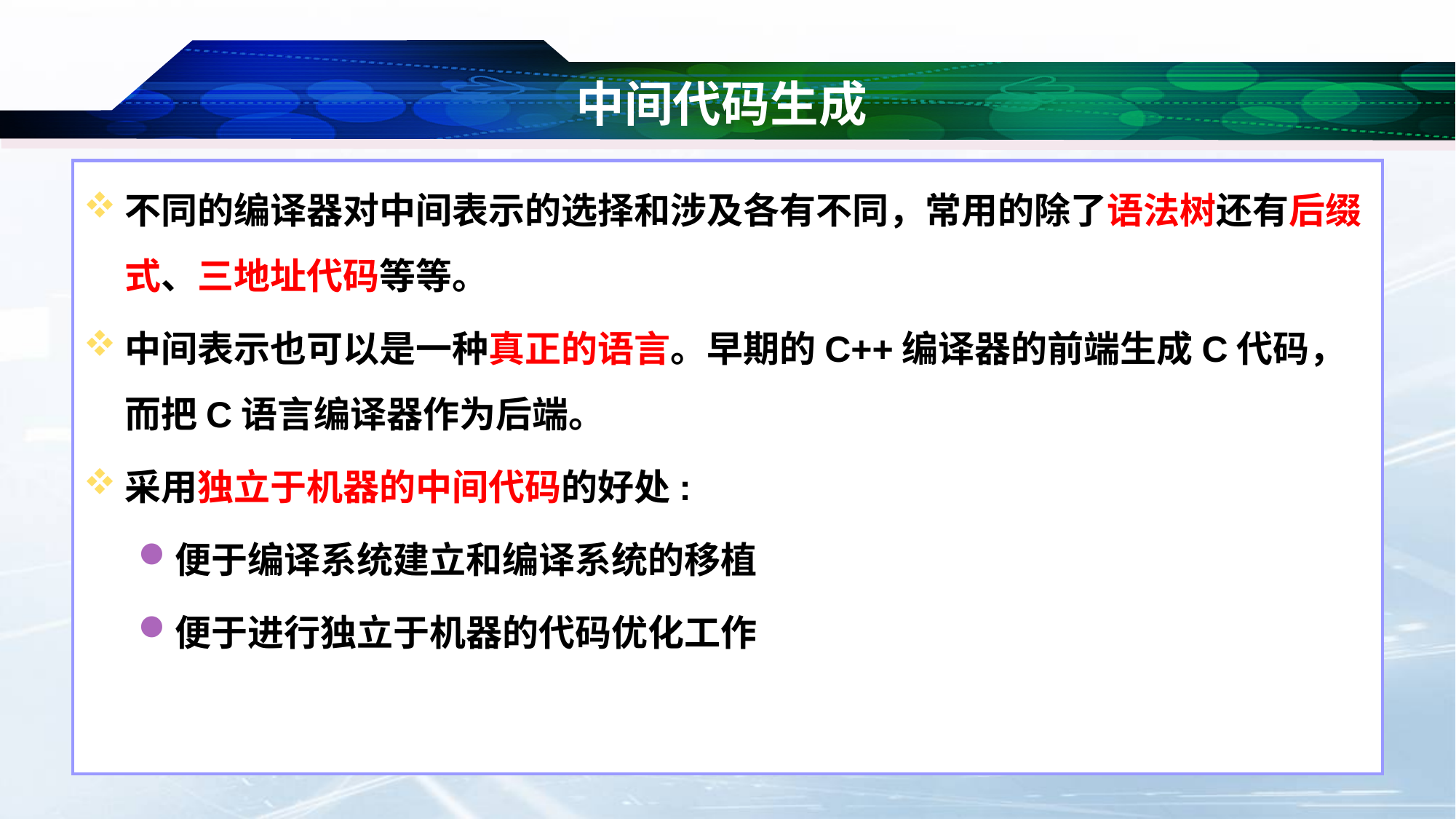

# 中间代码生成
不同的编译器对中间表示的选择和涉及各有不同，常用的除了语法树还有后缀式、三地址代码等等。
中间表示也可以是一种真正的语言。早期的C++编译器的前端生成C代码，而把C语言编译器作为后端。
采用独立于机器的中间代码的好处:
便于编译系统建立和编译系统的移植
便于进行独立于机器的代码优化工作